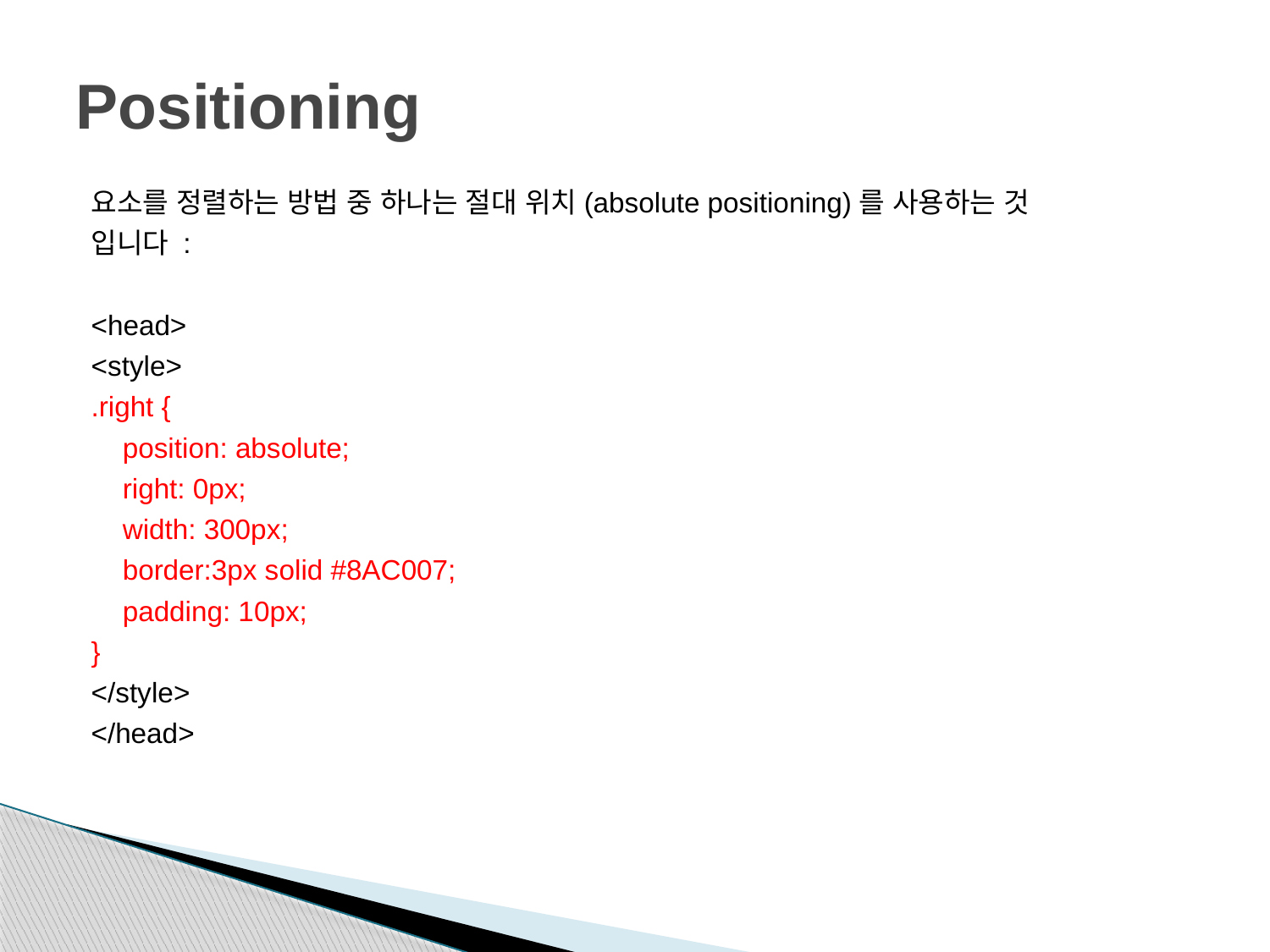

# Positioning
요소를 정렬하는 방법 중 하나는 절대 위치(absolute positioning)를 사용하는 것
입니다 :

<head>
<style>
.right {
    position: absolute;
    right: 0px;
    width: 300px;
    border:3px solid #8AC007;
    padding: 10px;
}
</style>
</head>